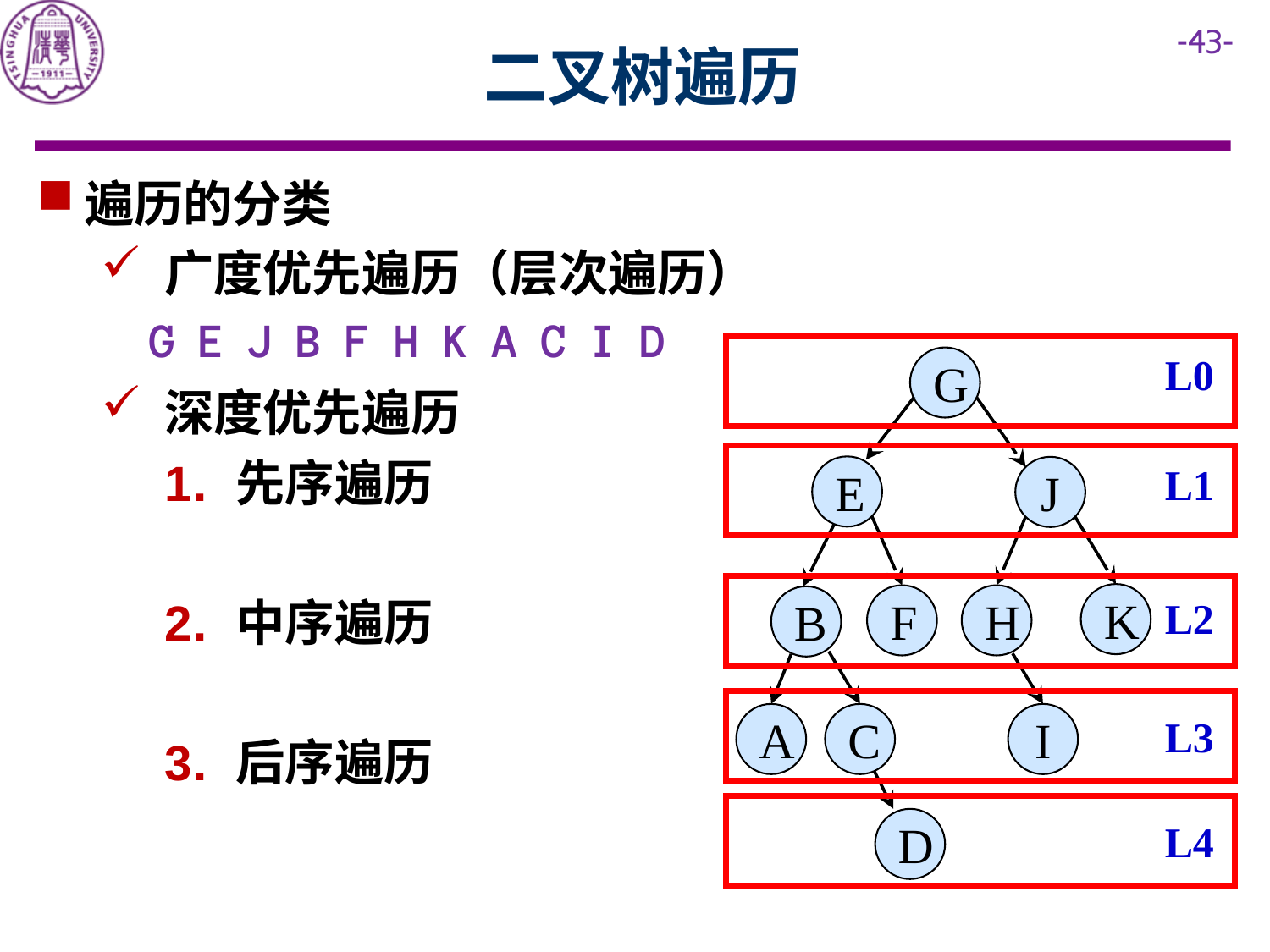

# 二叉树遍历
遍历的分类
广度优先遍历（层次遍历）

深度优先遍历
先序遍历

中序遍历

后序遍历
G
E
J
B
F
H
K
A
C
I
D

L0
G

L1
E
J

K
F
H
L2
B

A
C
I
L3

L4
D